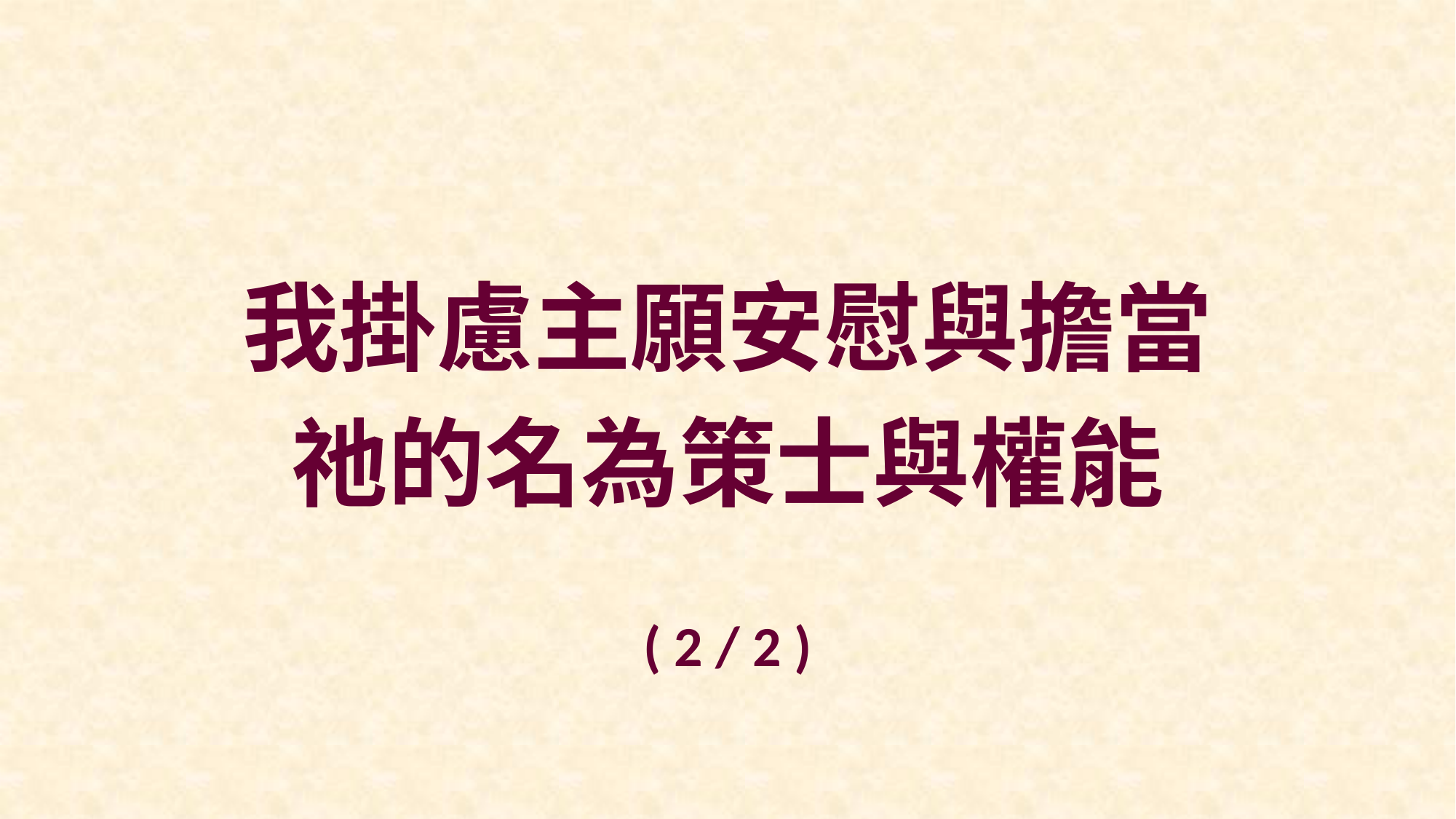

我掛慮主願安慰與擔當
祂的名為策士與權能
( 2 / 2 )